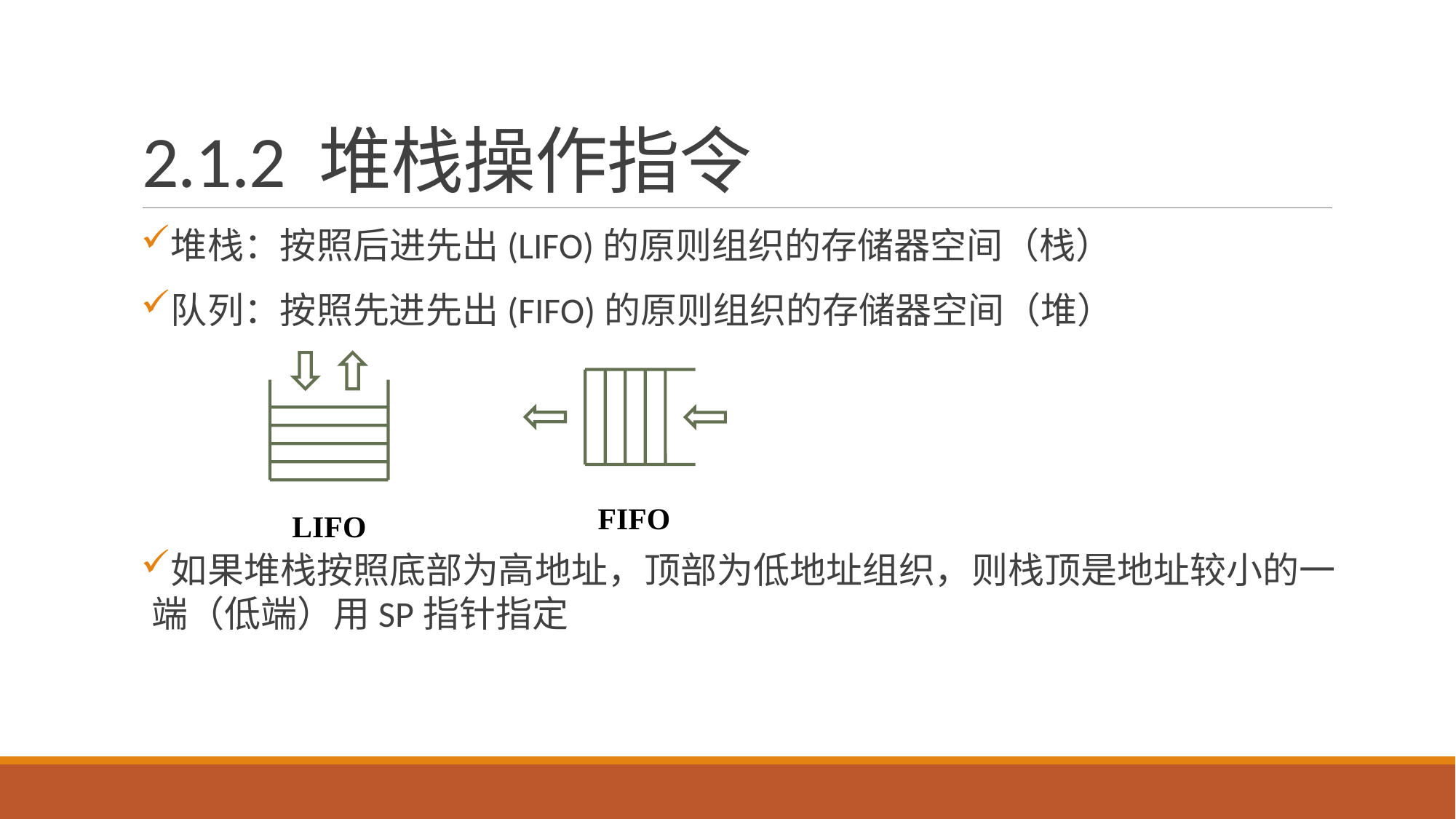

# 2.1.2 堆栈操作指令
堆栈：按照后进先出(LIFO)的原则组织的存储器空间（栈）
队列：按照先进先出(FIFO)的原则组织的存储器空间（堆）

如果堆栈按照底部为高地址，顶部为低地址组织，则栈顶是地址较小的一端（低端）用SP指针指定

LIFO

FIFO